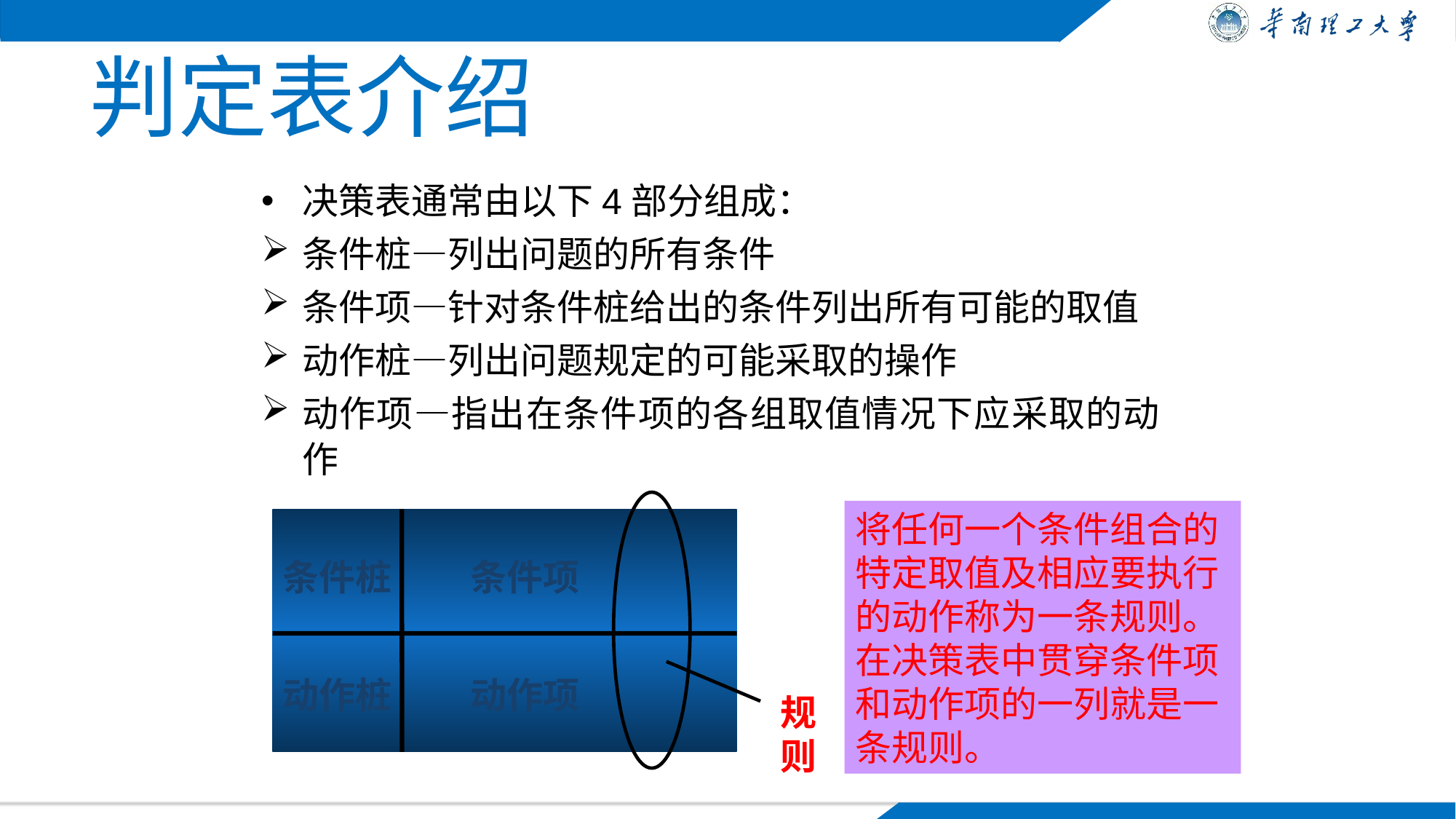

# 判定表介绍
决策表通常由以下4部分组成：
条件桩—列出问题的所有条件
条件项—针对条件桩给出的条件列出所有可能的取值
动作桩—列出问题规定的可能采取的操作
动作项—指出在条件项的各组取值情况下应采取的动作

条件桩
 条件项

动作桩
 动作项
规则
将任何一个条件组合的特定取值及相应要执行的动作称为一条规则。在决策表中贯穿条件项和动作项的一列就是一条规则。